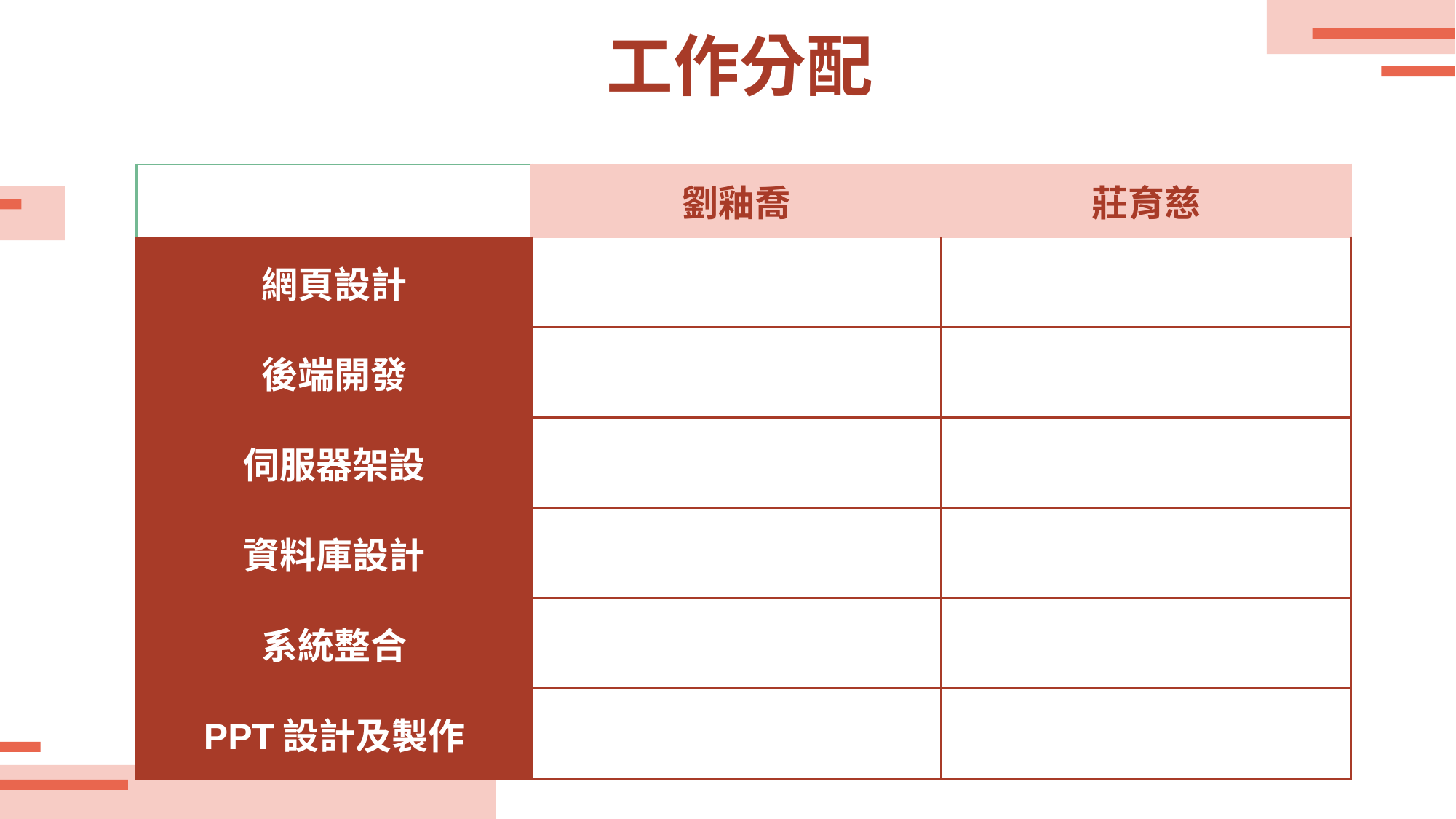

# 工作分配
|  | 劉釉喬 | 莊育慈 |
| --- | --- | --- |
| 網頁設計 |  |  |
| 後端開發 |  |  |
| 伺服器架設 |  |  |
| 資料庫設計 |  |  |
| 系統整合 |  |  |
| PPT設計及製作 |  |  |

️